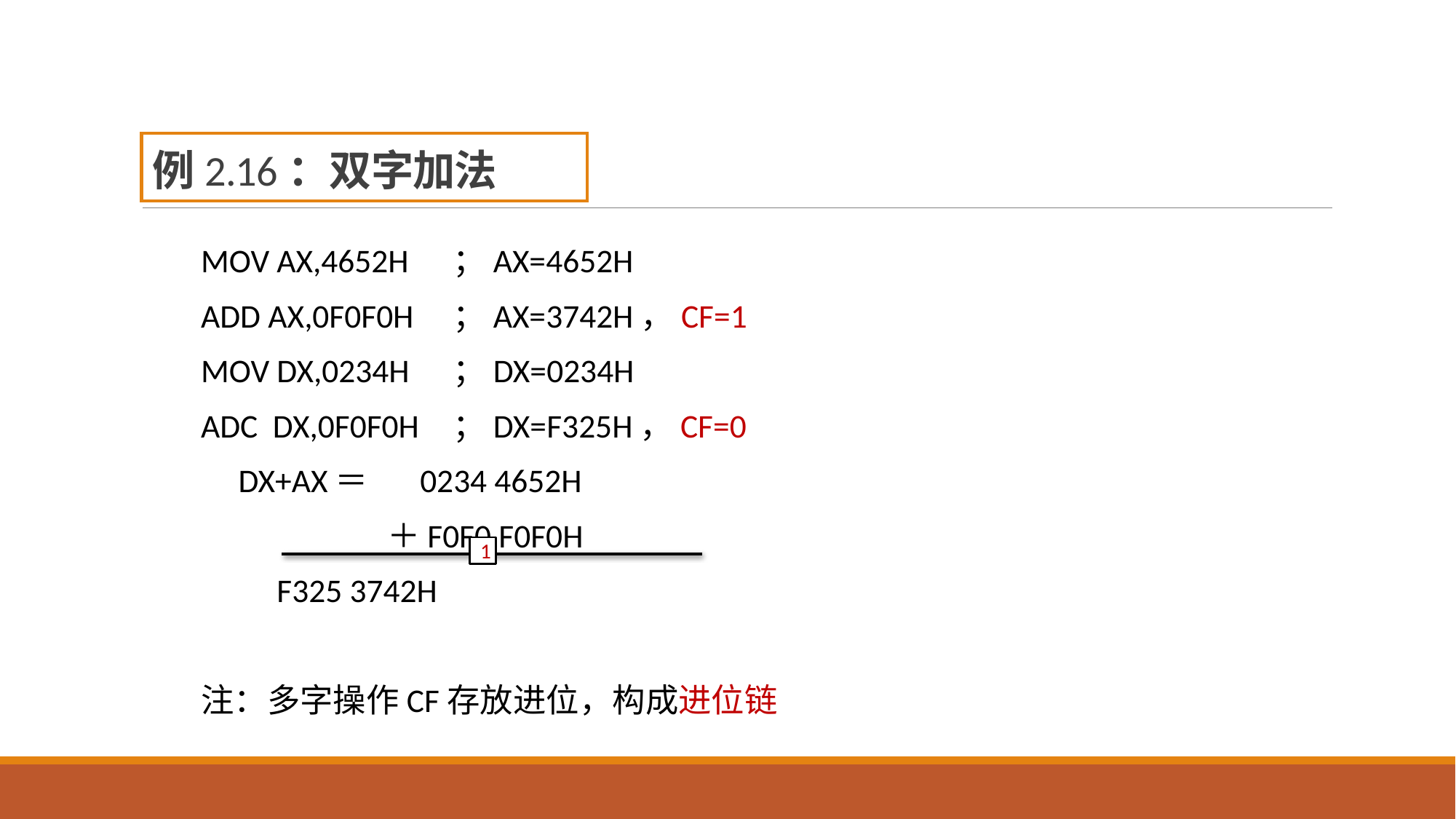

# 例2.16：双字加法
MOV AX,4652H	；AX=4652H
ADD AX,0F0F0H	；AX=3742H，CF=1
MOV DX,0234H	；DX=0234H
ADC  DX,0F0F0H	；DX=F325H，CF=0
     DX+AX＝      0234 4652H
                        ＋F0F0 F0F0H
	   F325 3742H

注：多字操作CF存放进位，构成进位链
1